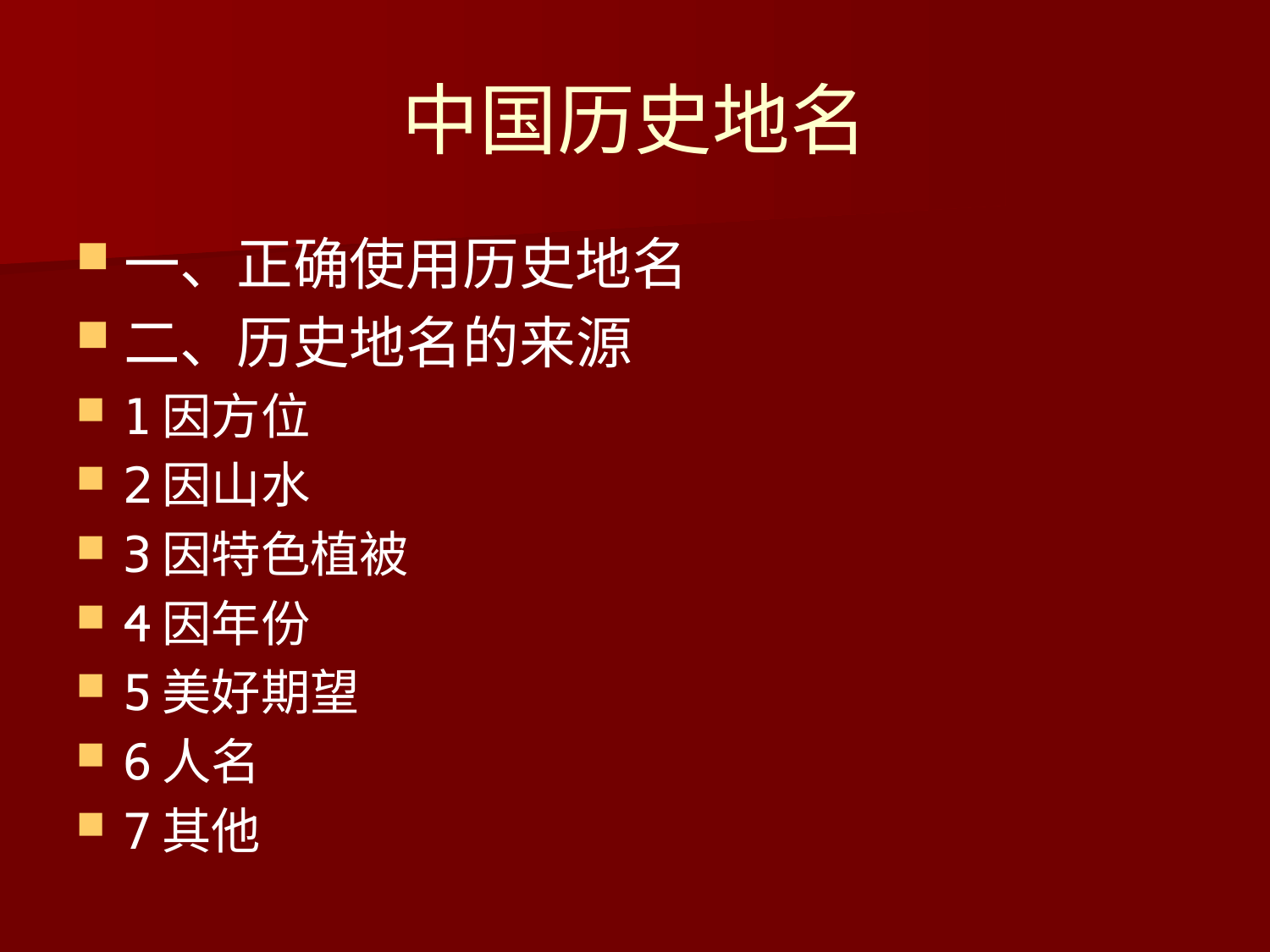

# 中国历史地名
一、正确使用历史地名
二、历史地名的来源
1因方位
2因山水
3因特色植被
4因年份
5美好期望
6人名
7其他